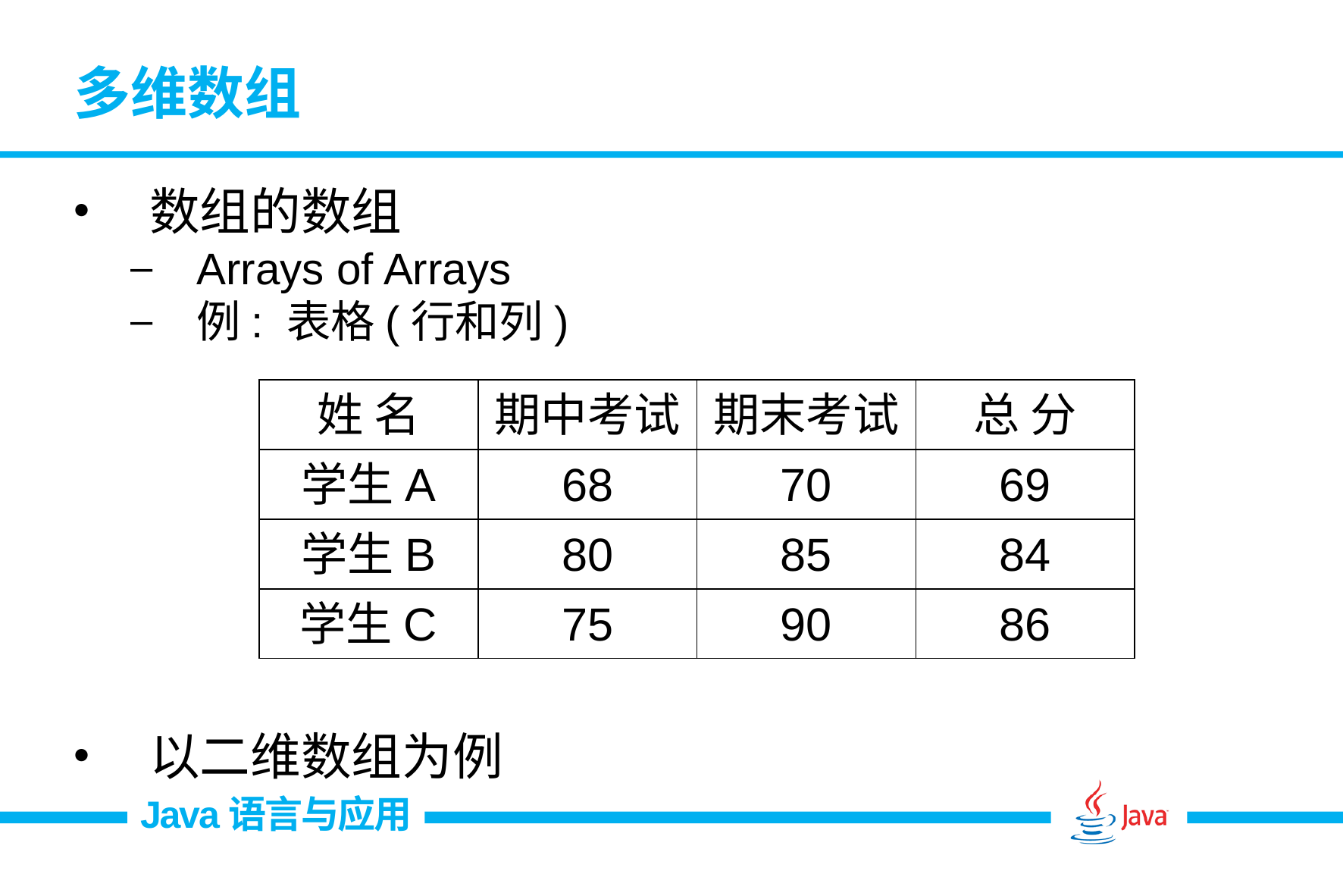

# 多维数组
数组的数组
Arrays of Arrays
例: 表格(行和列)

以二维数组为例
姓 名
期中考试
期末考试
总 分
学生A
68
70
69
学生B
80
85
84
学生C
75
90
86